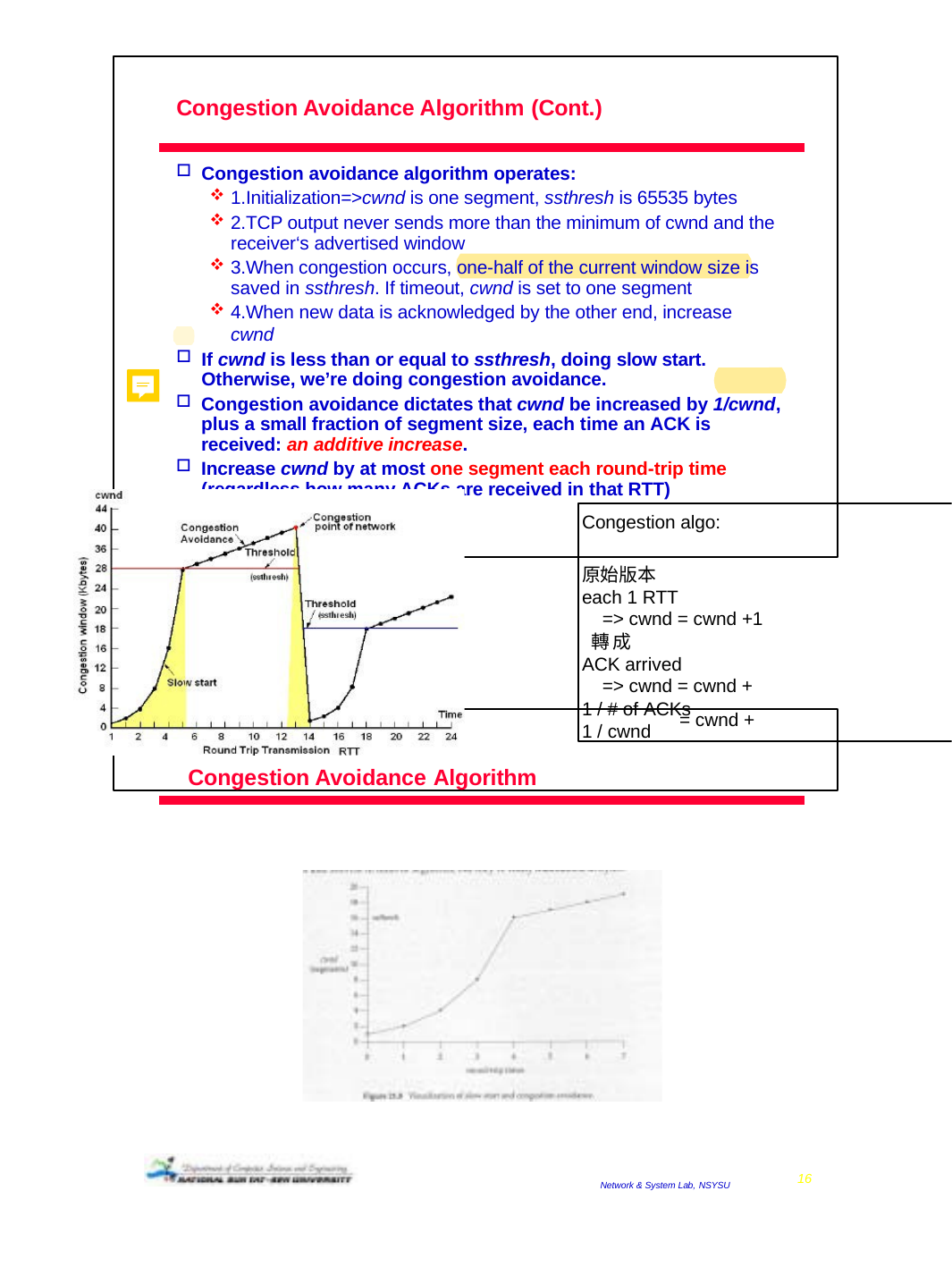

Congestion Avoidance Algorithm (Cont.)

Congestion avoidance algorithm operates:
1.Initialization=>cwnd is one segment, ssthresh is 65535 bytes
2.TCP output never sends more than the minimum of cwnd and the  receiver‘s advertised window
3.When congestion occurs, one-half of the current window size is  saved in ssthresh. If timeout, cwnd is set to one segment
4.When new data is acknowledged by the other end, increase cwnd
If cwnd is less than or equal to ssthresh, doing slow start.  Otherwise, we’re doing congestion avoidance.
Congestion avoidance dictates that cwnd be increased by 1/cwnd,  plus a small fraction of segment size, each time an ACK is  received: an additive increase.
Increase cwnd by at most one segment each round-trip time  (regardless how many ACKs are received in that RTT)

Congestion algo:

原始版本
each 1 RTT
    => cwnd = cwnd +1  轉成
ACK arrived
    => cwnd = cwnd + 1 / # of ACKs
                   = cwnd + 1 / cwnd
2008/12/24

Congestion Avoidance Algorithm

2008/12/24
16
Network & System Lab, NSYSU